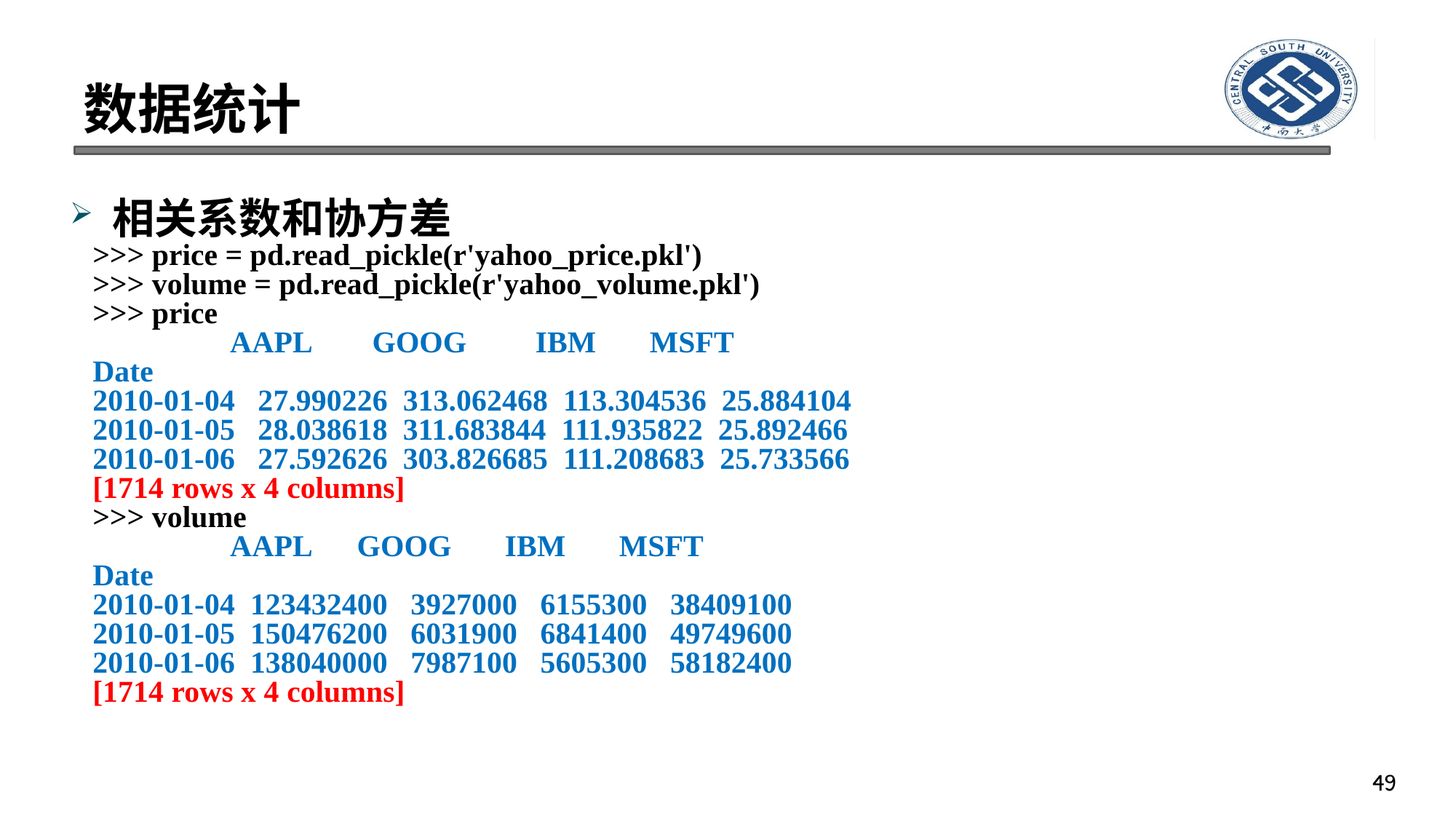

# 数据统计
相关系数和协方差
>>> price = pd.read_pickle(r'yahoo_price.pkl')
>>> volume = pd.read_pickle(r'yahoo_volume.pkl')
>>> price
                  AAPL        GOOG         IBM       MSFT
Date
2010-01-04   27.990226  313.062468  113.304536  25.884104
2010-01-05   28.038618  311.683844  111.935822  25.892466
2010-01-06   27.592626  303.826685  111.208683  25.733566
[1714 rows x 4 columns]
>>> volume
                  AAPL      GOOG       IBM       MSFT
Date
2010-01-04  123432400   3927000   6155300   38409100
2010-01-05  150476200   6031900   6841400   49749600
2010-01-06  138040000   7987100   5605300   58182400
[1714 rows x 4 columns]
49